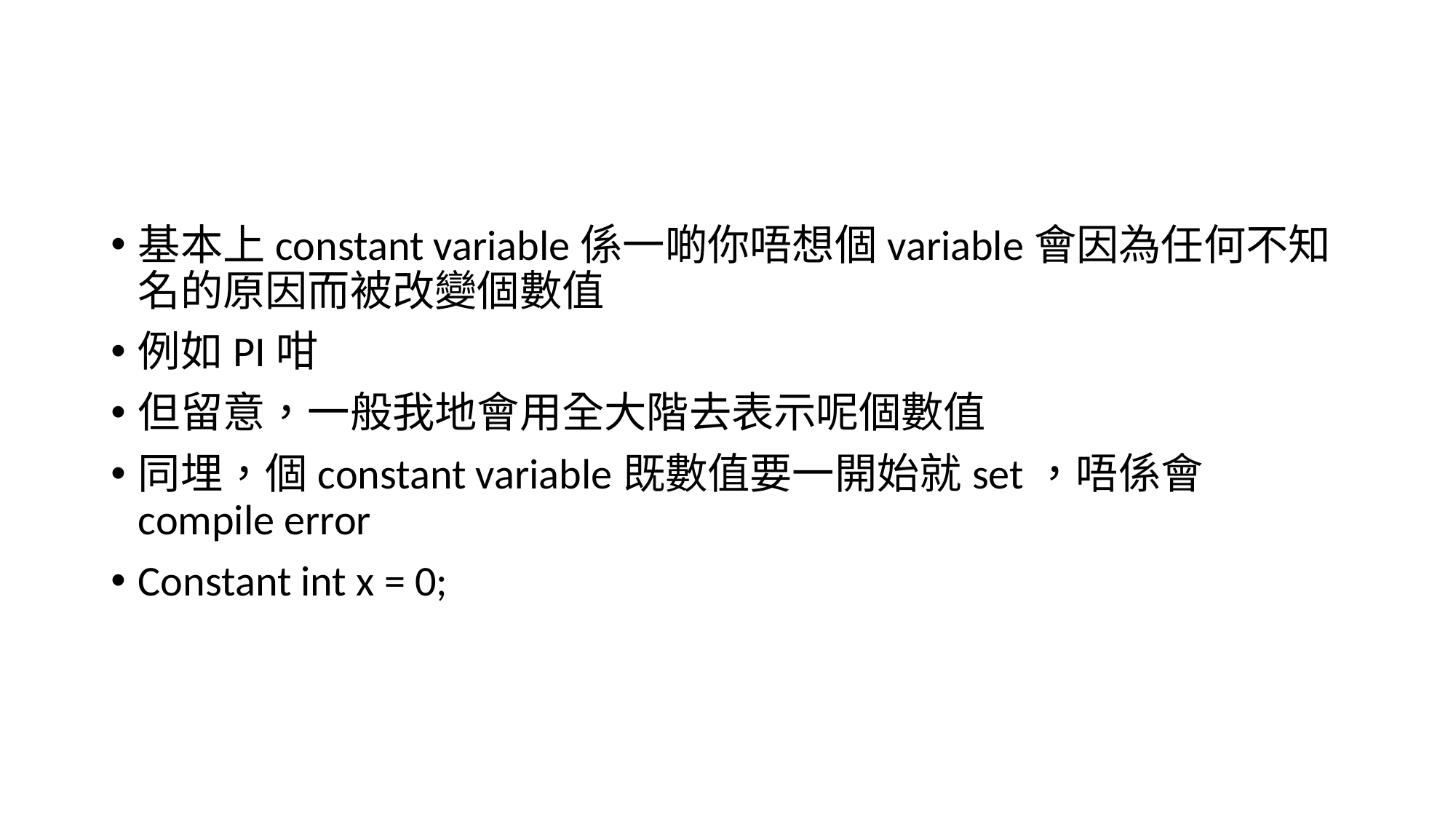

#
基本上constant variable係一啲你唔想個variable會因為任何不知名的原因而被改變個數值
例如PI咁
但留意，一般我地會用全大階去表示呢個數值
同埋，個constant variable既數值要一開始就set，唔係會compile error
Constant int x = 0;